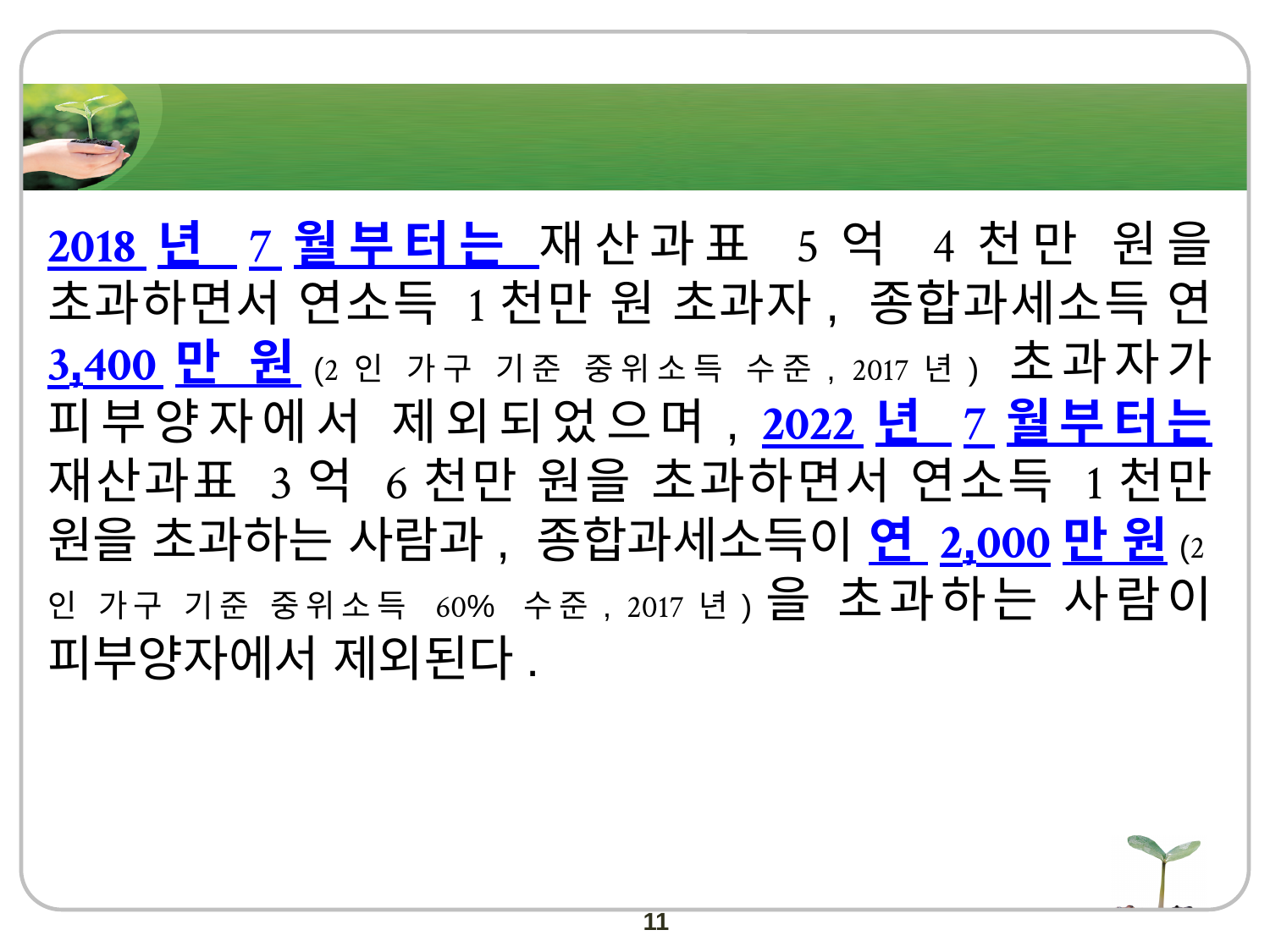

2018년 7월부터는 재산과표 5억 4천만 원을 초과하면서 연소득 1천만 원 초과자, 종합과세소득 연 3,400만 원(2인 가구 기준 중위소득 수준, 2017년) 초과자가 피부양자에서 제외되었으며, 2022년 7월부터는 재산과표 3억 6천만 원을 초과하면서 연소득 1천만 원을 초과하는 사람과, 종합과세소득이 연 2,000만 원(2인 가구 기준 중위소득 60% 수준, 2017년)을 초과하는 사람이 피부양자에서 제외된다.
11